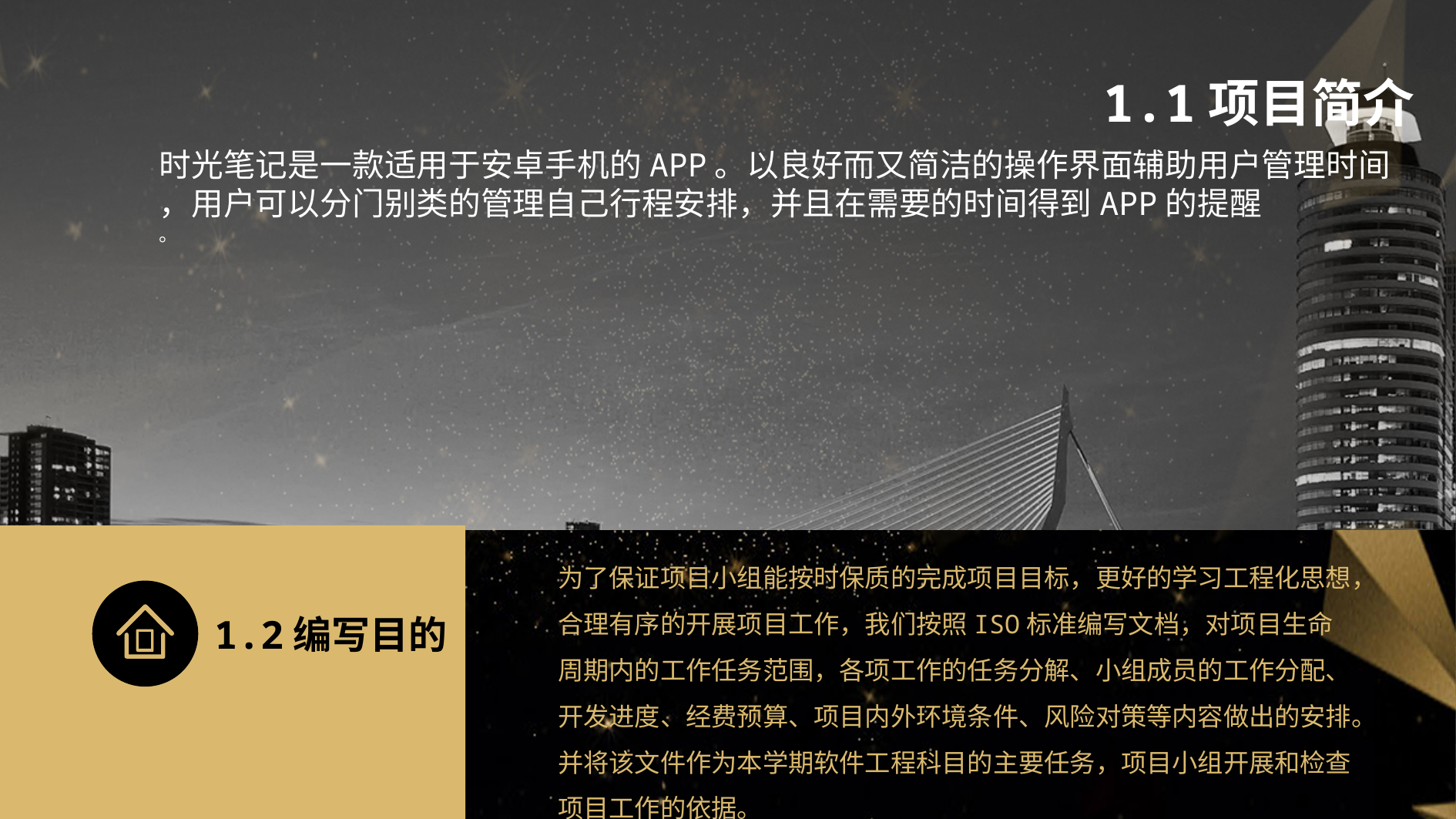

1.1项目简介
时光笔记是一款适用于安卓手机的APP。以良好而又简洁的操作界面辅助用户管理时间
，用户可以分门别类的管理自己行程安排，并且在需要的时间得到APP的提醒
。

为了保证项目小组能按时保质的完成项目目标，更好的学习工程化思想，合理有序的开展项目工作，我们按照ISO标准编写文档，对项目生命周期内的工作任务范围，各项工作的任务分解、小组成员的工作分配、开发进度、经费预算、项目内外环境条件、风险对策等内容做出的安排。并将该文件作为本学期软件工程科目的主要任务，项目小组开展和检查项目工作的依据。

1.2编写目的